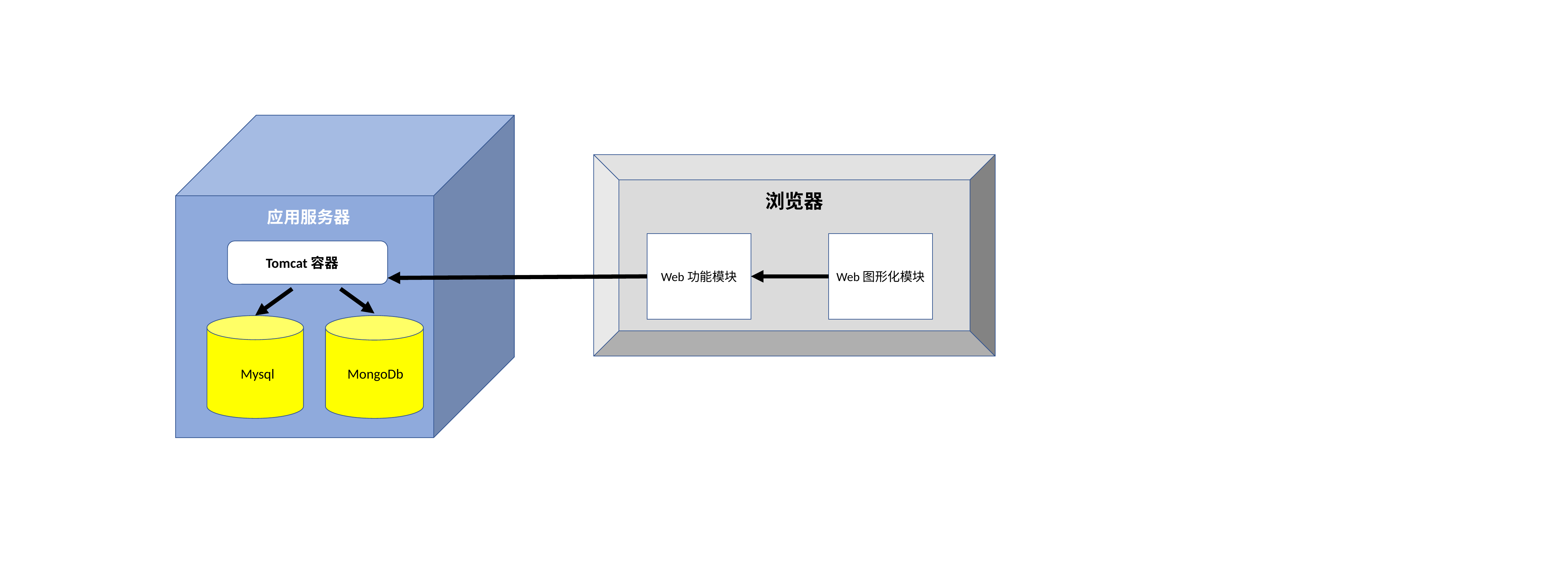

浏览器
应用服务器
Web功能模块
Web图形化模块

Tomcat容器

Mysql
MongoDb